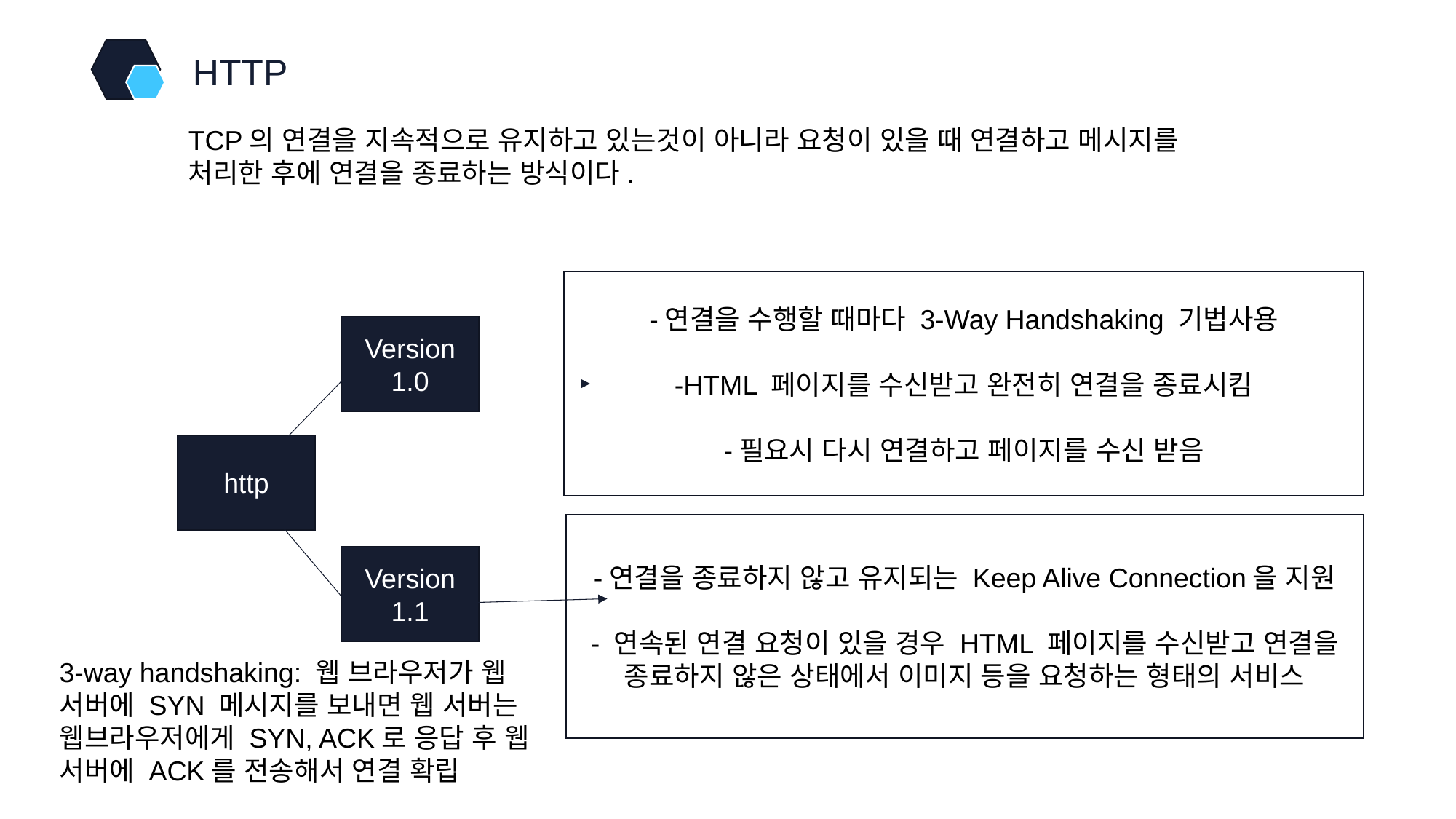

HTTP

TCP의 연결을 지속적으로 유지하고 있는것이 아니라 요청이 있을 때 연결하고 메시지를 처리한 후에 연결을 종료하는 방식이다.
-연결을 수행할 때마다 3-Way Handshaking 기법사용

-HTML 페이지를 수신받고 완전히 연결을 종료시킴

-필요시 다시 연결하고 페이지를 수신 받음
Version 1.0
http
-연결을 종료하지 않고 유지되는 Keep Alive Connection을 지원

- 연속된 연결 요청이 있을 경우 HTML 페이지를 수신받고 연결을 종료하지 않은 상태에서 이미지 등을 요청하는 형태의 서비스
Version 1.1
3-way handshaking: 웹 브라우저가 웹 서버에 SYN 메시지를 보내면 웹 서버는 웹브라우저에게 SYN, ACK로 응답 후 웹 서버에 ACK를 전송해서 연결 확립